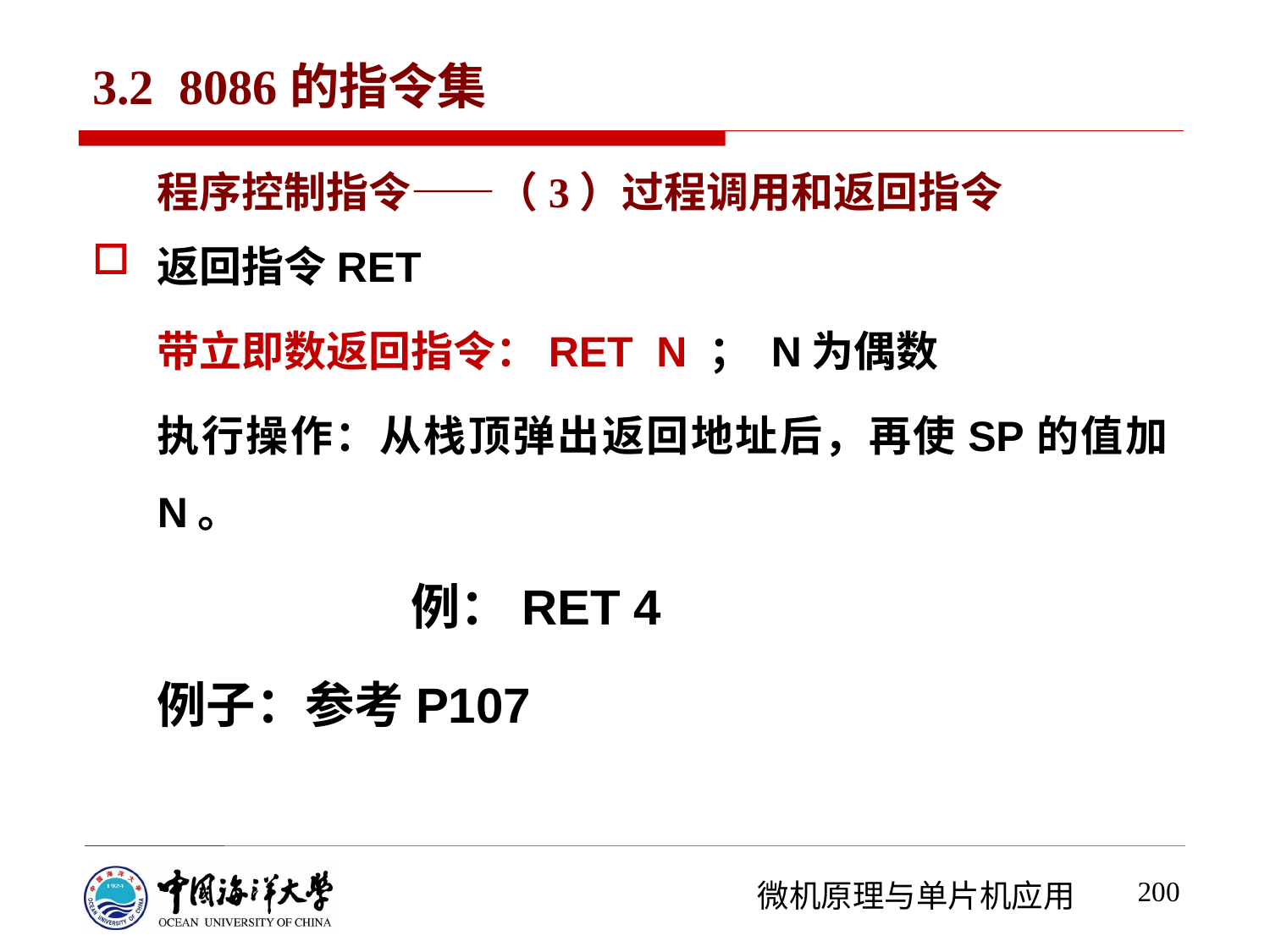

# 3.2  8086的指令集
程序控制指令——（3）过程调用和返回指令
返回指令RET
带立即数返回指令：RET  N ； N为偶数
执行操作：从栈顶弹出返回地址后，再使SP的值加N。
		例：RET 4
例子：参考P107

200